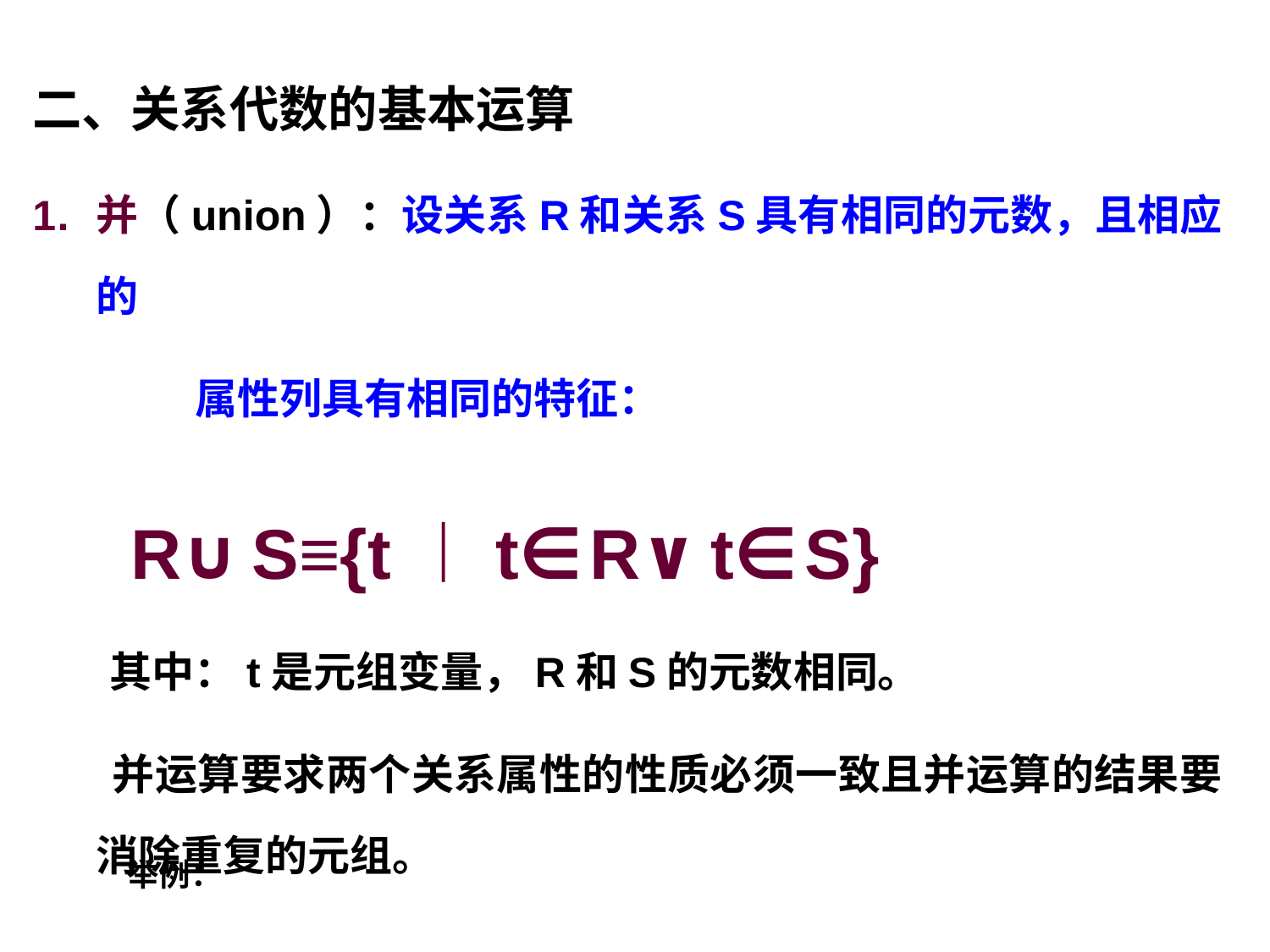

二、关系代数的基本运算
并（union）：设关系R和关系S具有相同的元数，且相应的
                属性列具有相同的特征：
     R∪S≡{t︱t∈R∨t∈S}
       其中：t是元组变量，R和S的元数相同。
       并运算要求两个关系属性的性质必须一致且并运算的结果要消除重复的元组。

举例：